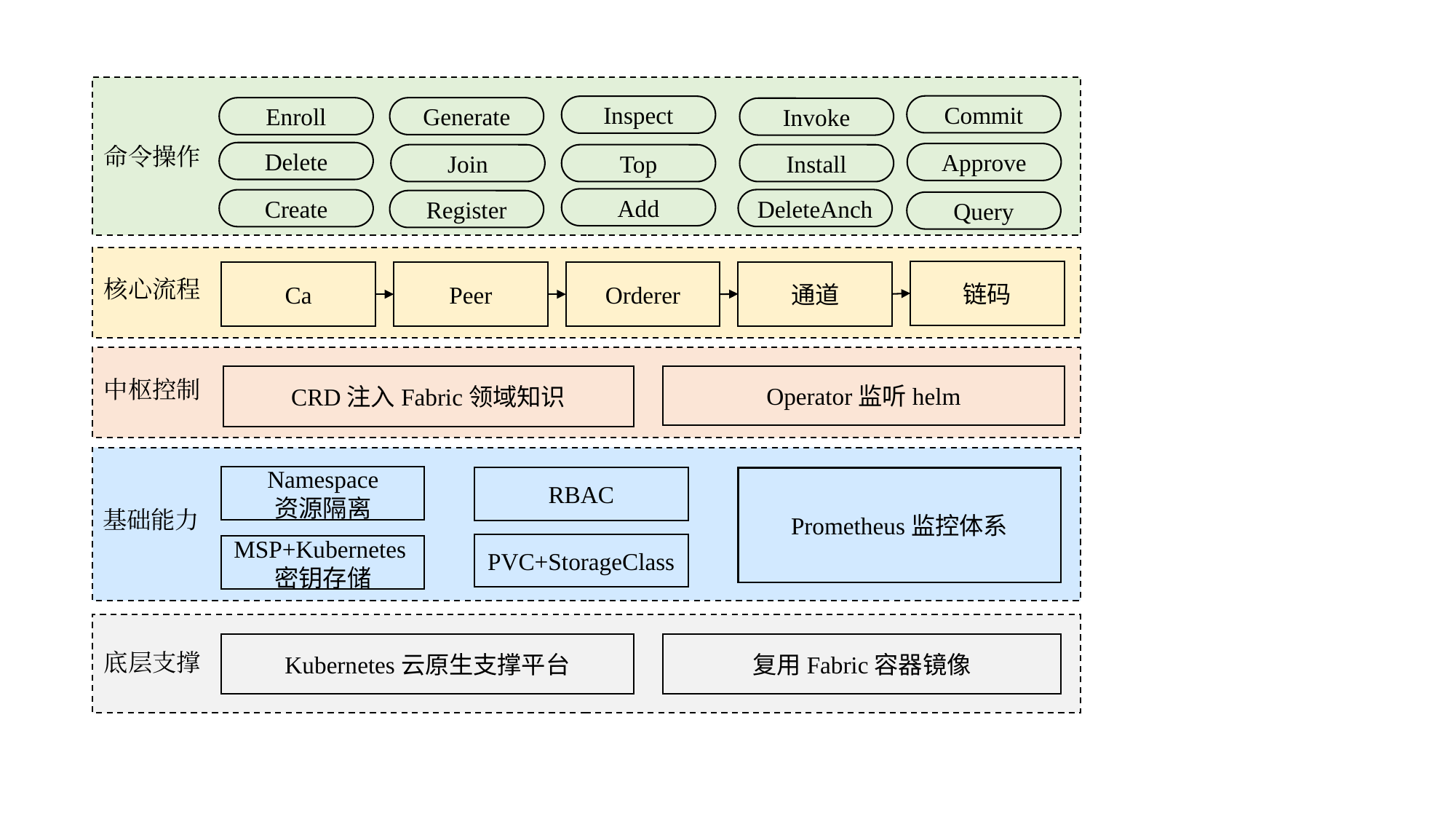

Commit
Inspect
Enroll
Generate
Invoke
命令操作
Delete
Approve
Join
Top
Install
Add
DeleteAnch
Create
Register
Query

链码
通道
Ca
Peer
Orderer
核心流程

Operator监听helm
CRD注入Fabric领域知识
中枢控制

Namespace
资源隔离
RBAC
Prometheus监控体系
基础能力
PVC+StorageClass
MSP+Kubernetes密钥存储

复用Fabric容器镜像
Kubernetes云原生支撑平台
底层支撑